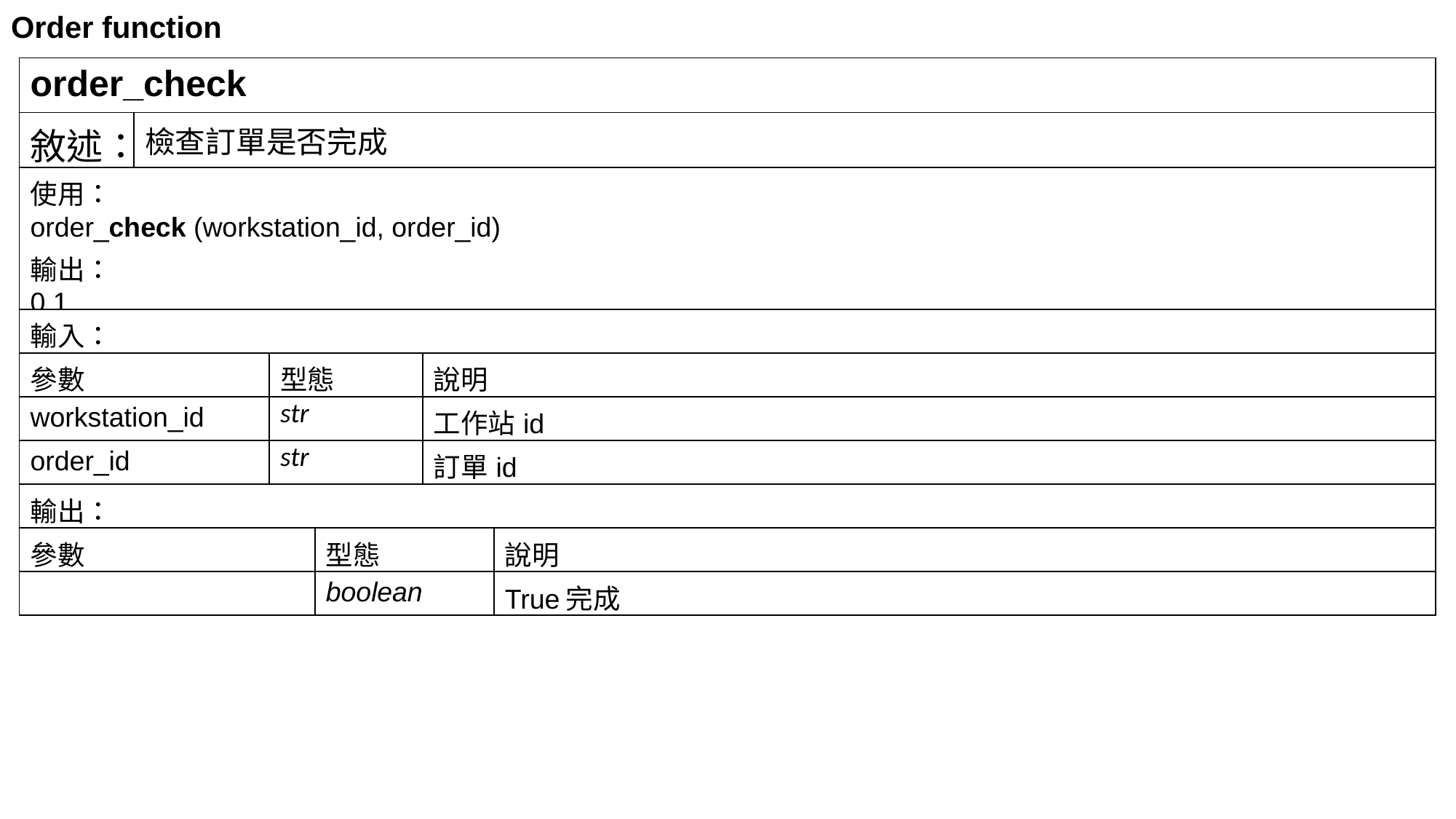

# Order function
| ﻿order\_check |  |  |  |  |  |
| --- | --- | --- | --- | --- | --- |
| 敘述： | 檢查訂單是否完成 | 將訂單以商品為依據依照目前機器手臂工作量進行排序 |  |  |  |
| 使用： ﻿﻿order\_check (﻿workstation\_id, order\_id) 輸出： ﻿0,1 |  |  |  |  |  |
| 輸入： |  |  |  |  |  |
| 參數 |  | 型態 |  | 說明 |  |
| workstation\_id |  | str |  | 工作站id |  |
| order\_id |  | str |  | 訂單id |  |
| 輸出： |  |  |  |  |  |
| 參數 |  |  | 型態 | 說明 | 說明 |
|  |  | list | boolean | 0完成1還沒 | True完成 |
﻿